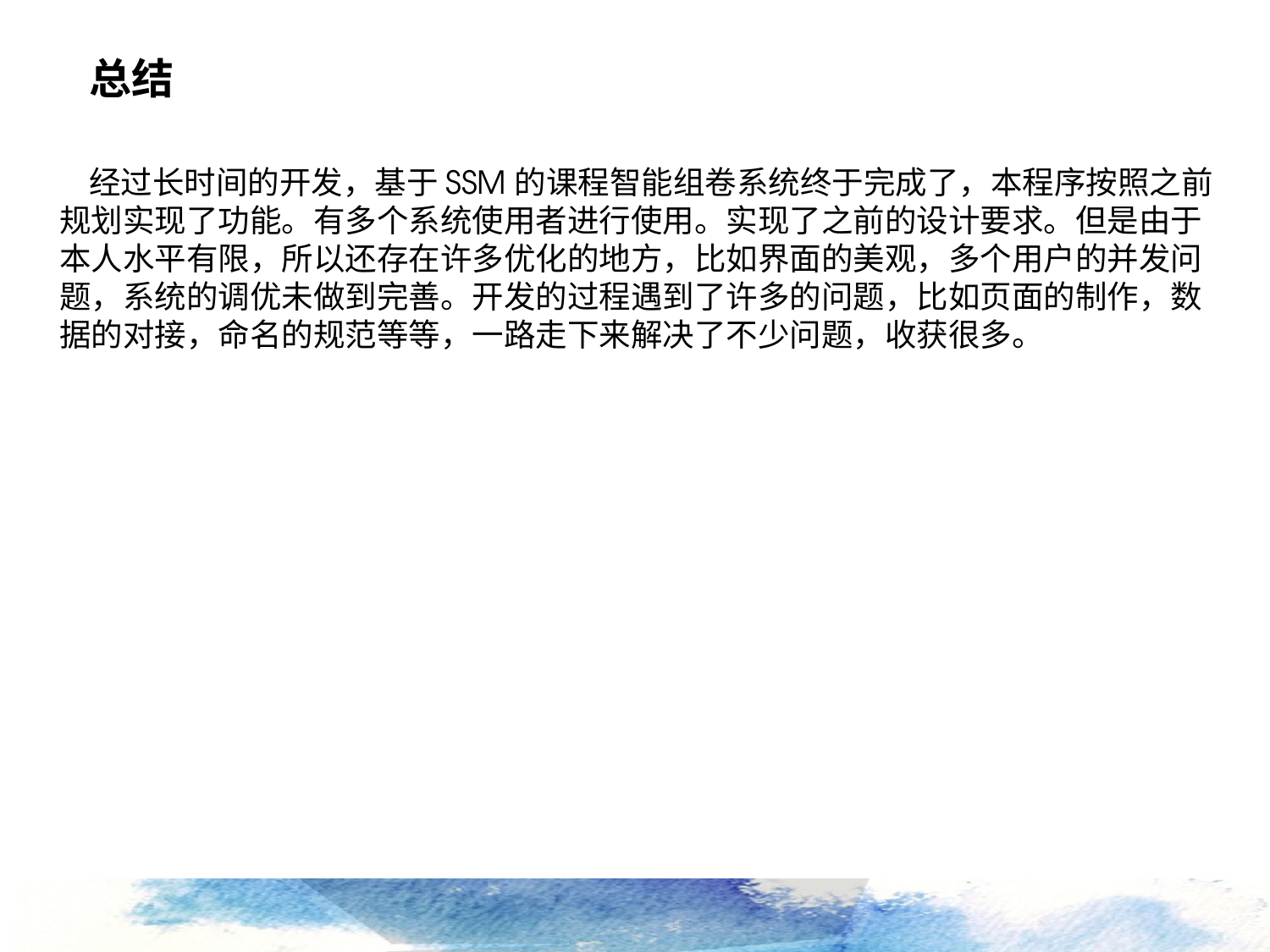

总结
   经过长时间的开发，基于SSM的课程智能组卷系统终于完成了，本程序按照之前规划实现了功能。有多个系统使用者进行使用。实现了之前的设计要求。但是由于本人水平有限，所以还存在许多优化的地方，比如界面的美观，多个用户的并发问题，系统的调优未做到完善。开发的过程遇到了许多的问题，比如页面的制作，数据的对接，命名的规范等等，一路走下来解决了不少问题，收获很多。